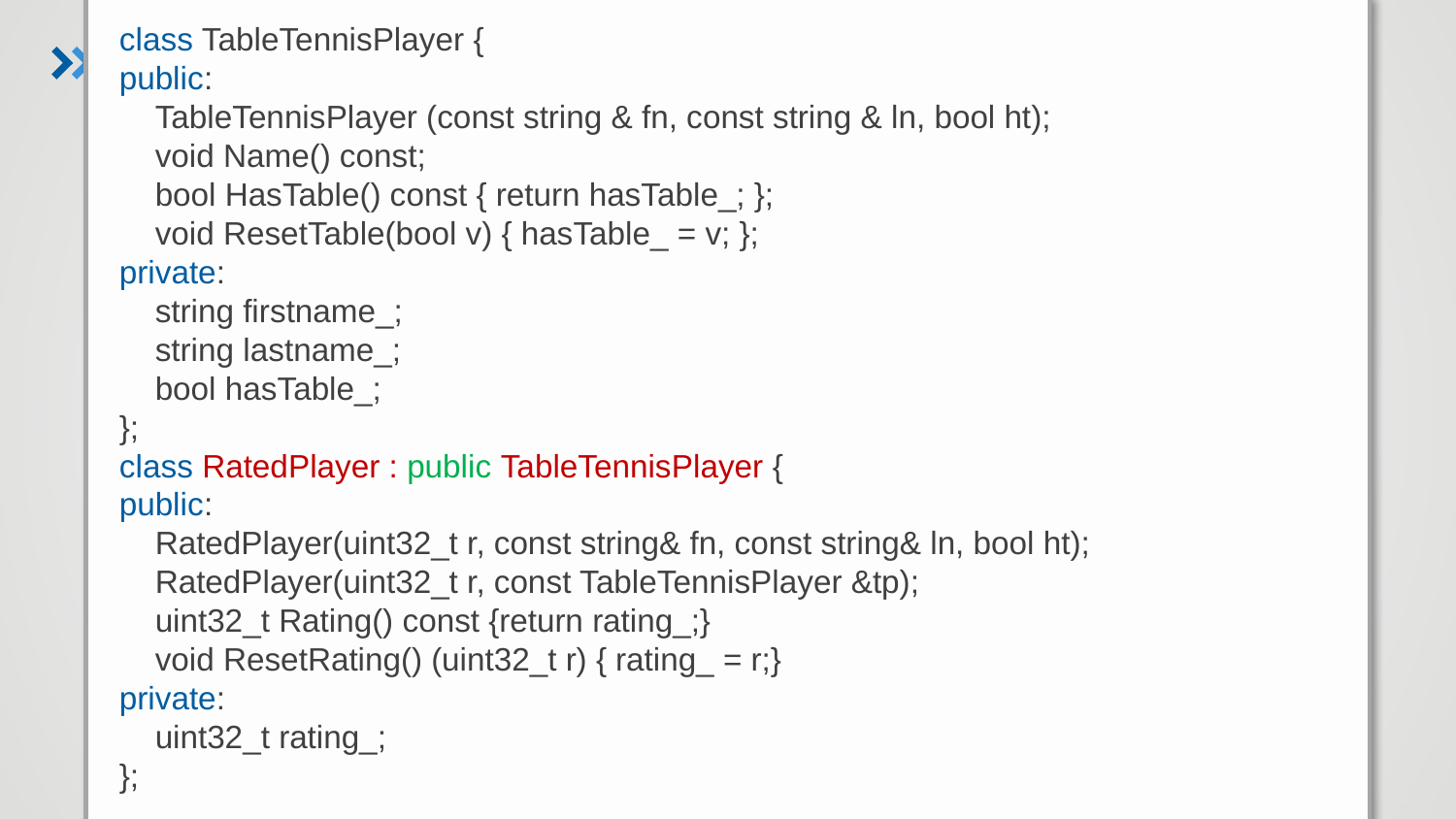

class TableTennisPlayer {
public:
    TableTennisPlayer (const string & fn, const string & ln, bool ht);
    void Name() const;
    bool HasTable() const { return hasTable_; };
    void ResetTable(bool v) { hasTable_ = v; };
private:
    string firstname_;
    string lastname_;
    bool hasTable_;
};
class RatedPlayer : public TableTennisPlayer {
public:
    RatedPlayer(uint32_t r, const string& fn, const string& ln, bool ht);
    RatedPlayer(uint32_t r, const TableTennisPlayer &tp);
    uint32_t Rating() const {return rating_;}
    void ResetRating() (uint32_t r) { rating_ = r;}
private:
    uint32_t rating_;
};
派生类的使用